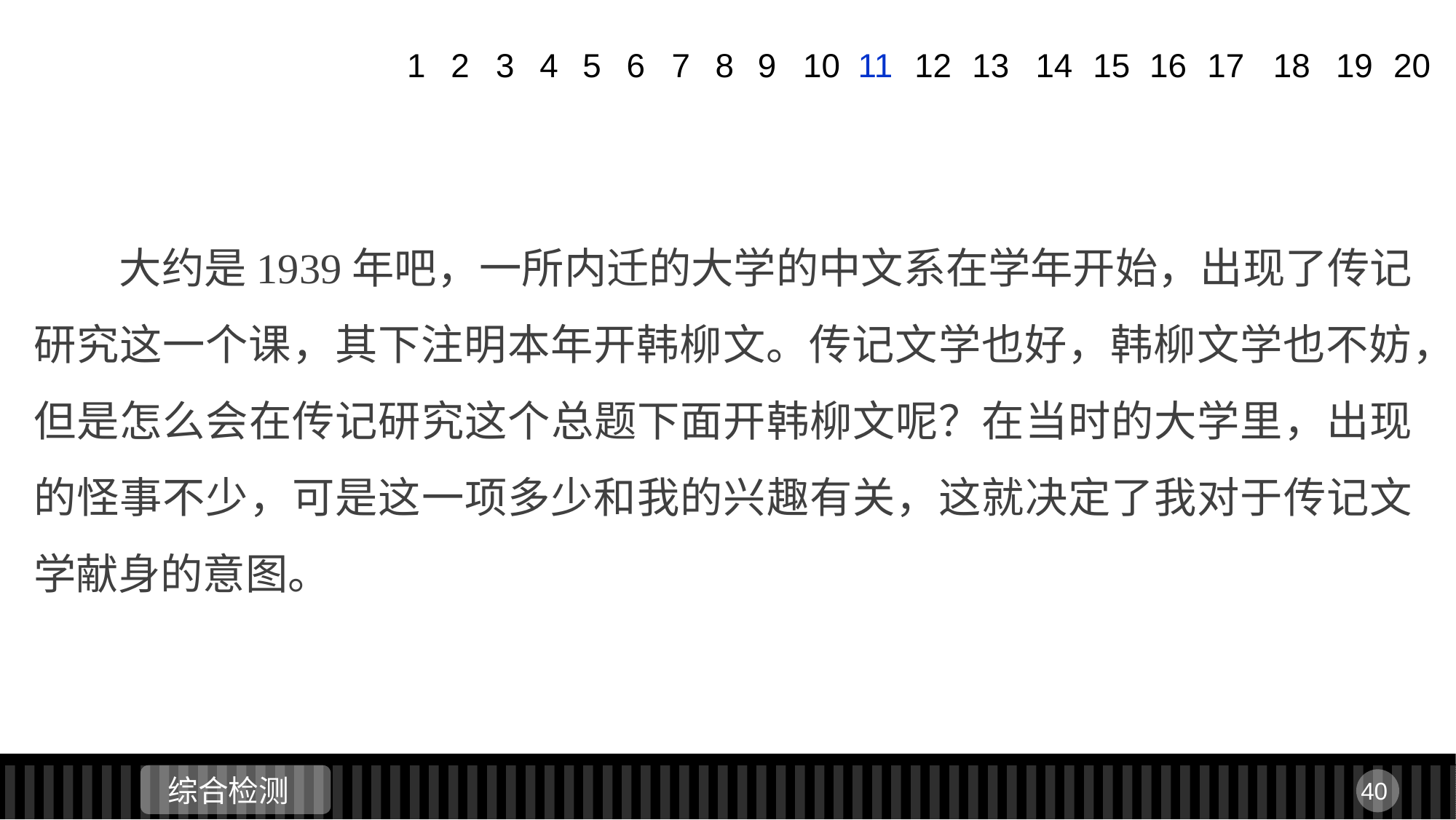

1
2
3
4
5
6
7
8
9
11
12
13
14
15
16
17
18
19
20
10
        大约是1939年吧，一所内迁的大学的中文系在学年开始，出现了传记研究这一个课，其下注明本年开韩柳文。传记文学也好，韩柳文学也不妨，但是怎么会在传记研究这个总题下面开韩柳文呢？在当时的大学里，出现的怪事不少，可是这一项多少和我的兴趣有关，这就决定了我对于传记文学献身的意图。